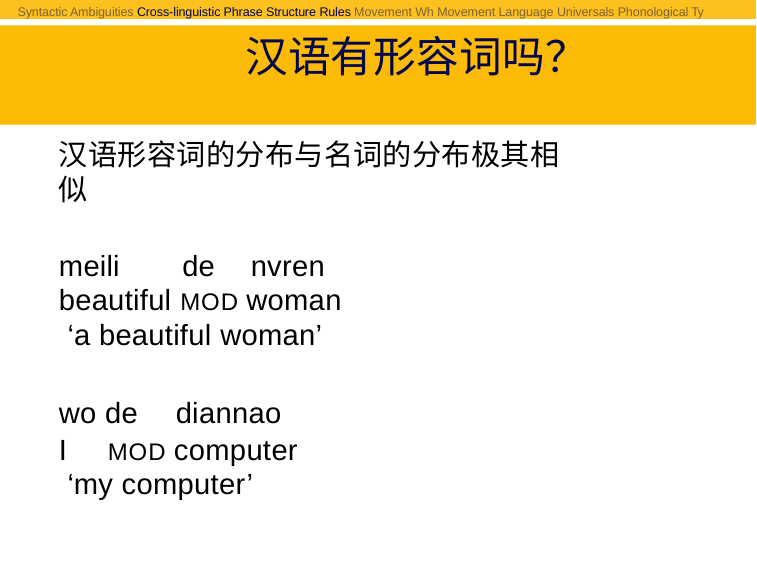

Syntactic Ambiguities Cross-linguistic Phrase Structure Rules Movement Wh Movement Language Universals Phonological Ty
# 汉语有形容词吗？
汉语形容词的分布与名词的分布极其相似

meili	de	nvren  beautiful MOD woman  ‘a beautiful woman’

wo de	diannao
I	MOD computer  ‘my computer’